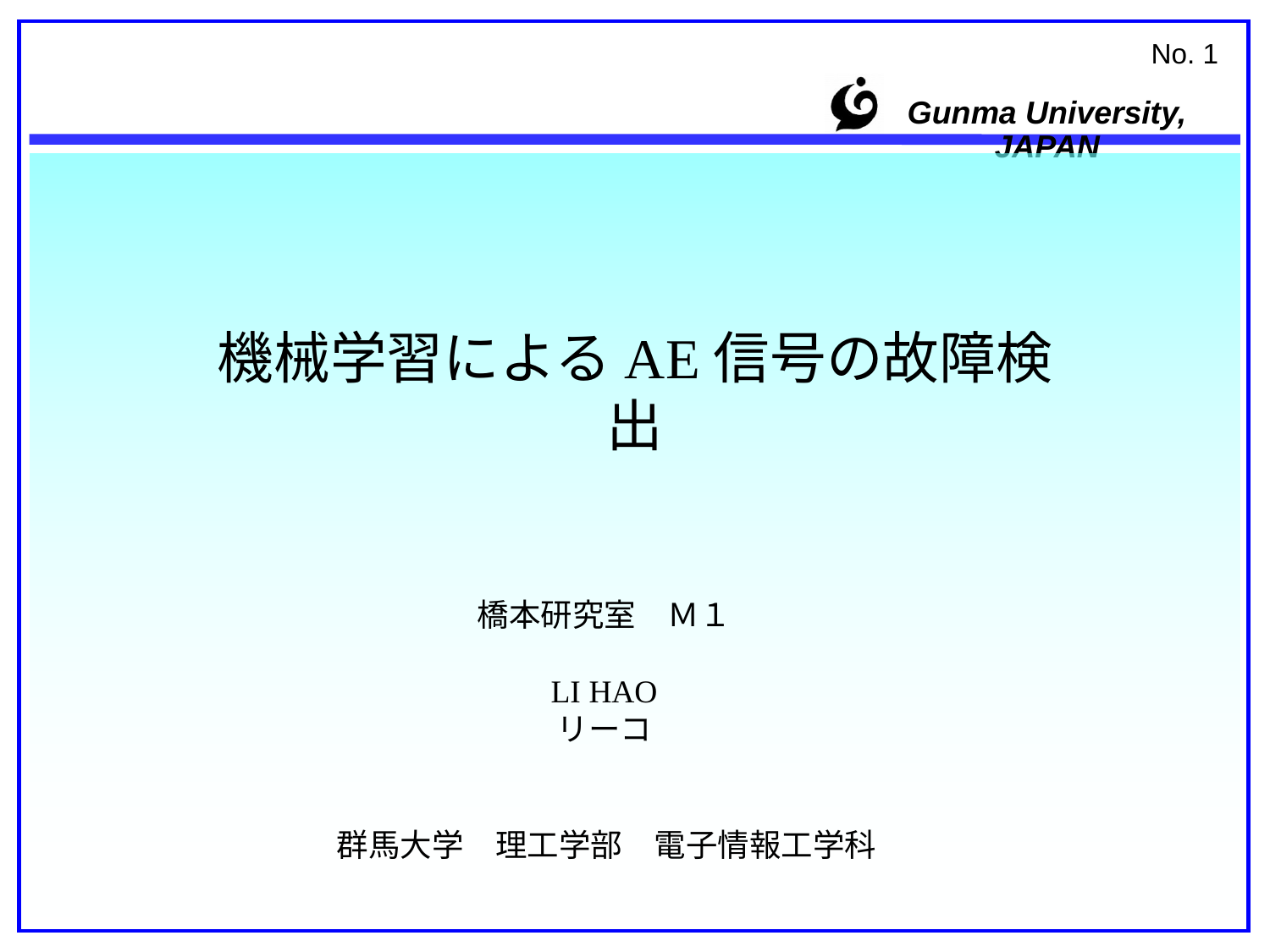

# 機械学習によるAE信号の故障検出
橋本研究室　Ｍ１

LI HAO
リーコ
群馬大学　理工学部　電子情報工学科